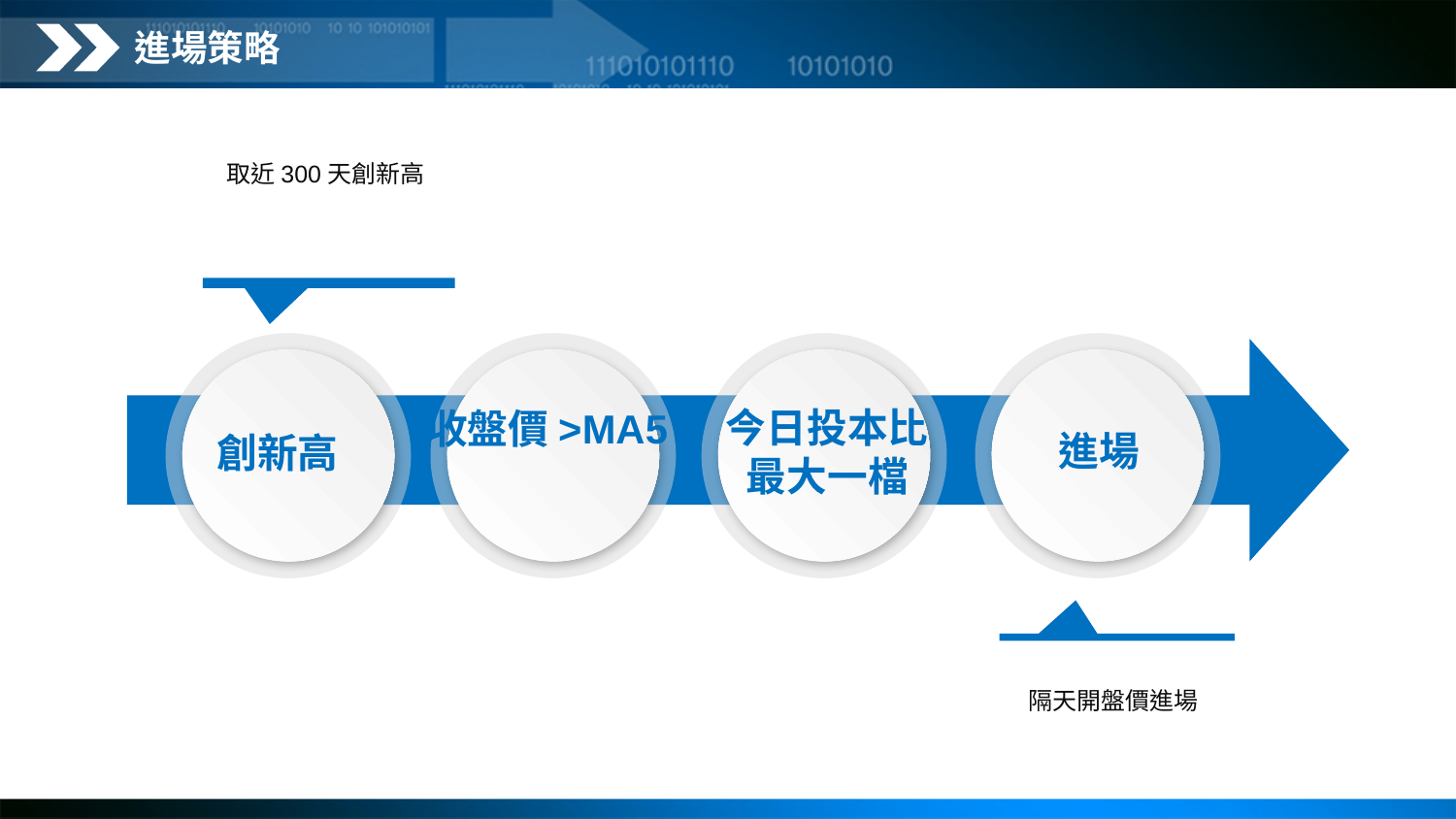

進場策略

取近300天創新高

創新高

收盤價>MA5

今日投本比最大一檔

進場

隔天開盤價進場